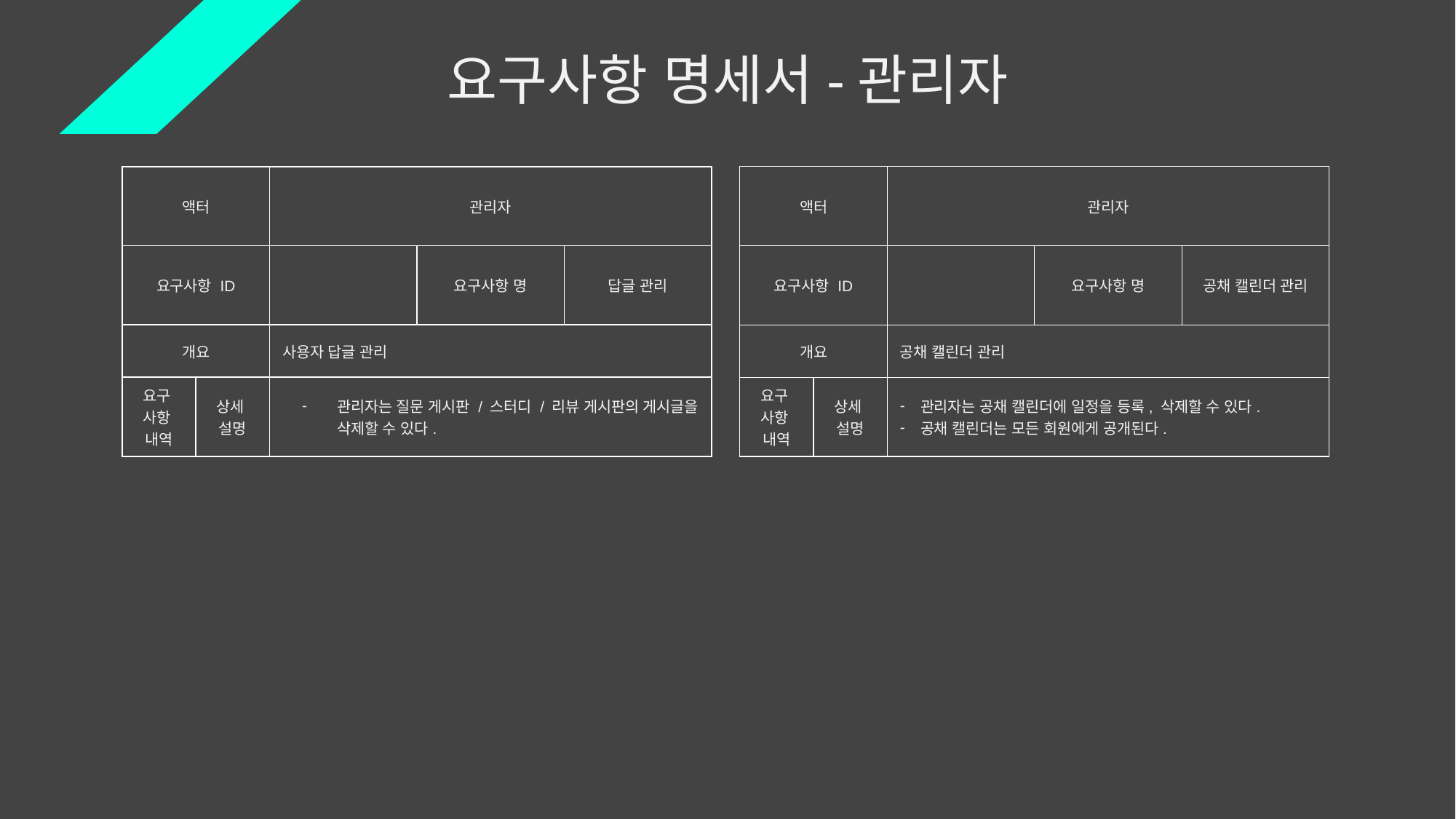

요구사항 명세서-관리자
| 액터 |  | 관리자 |  |  |
| --- | --- | --- | --- | --- |
| 요구사항 ID |  |  | 요구사항 명 | 공채 캘린더 관리 |
| 개요 |  | 공채 캘린더 관리 |  |  |
| 요구 사항 내역 | 상세 설명 | 관리자는 공채 캘린더에 일정을 등록, 삭제할 수 있다. 공채 캘린더는 모든 회원에게 공개된다. |  |  |
| 액터 |  | 관리자 |  |  |
| --- | --- | --- | --- | --- |
| 요구사항 ID |  |  | 요구사항 명 | 답글 관리 |
| 개요 |  | 사용자 답글 관리 |  |  |
| 요구 사항 내역 | 상세 설명 | 관리자는 질문 게시판 / 스터디 / 리뷰 게시판의 게시글을 삭제할 수 있다. |  |  |